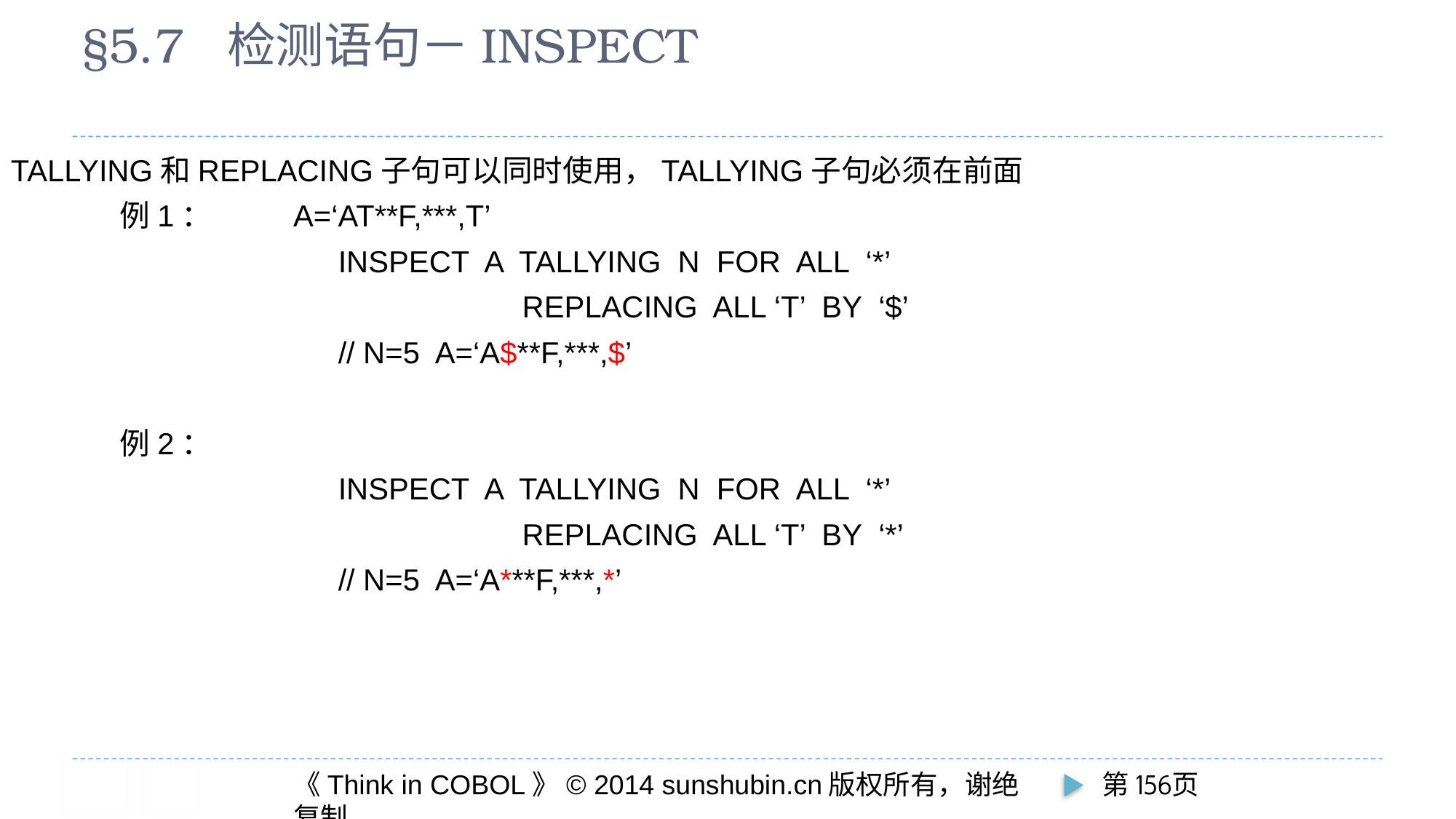

# §5.7  检测语句－INSPECT
TALLYING和REPLACING子句可以同时使用，TALLYING子句必须在前面
	例1：           A=‘AT**F,***,T’
			INSPECT  A  TALLYING  N  FOR  ALL  ‘*’
			                      REPLACING  ALL ‘T’  BY  ‘$’
			// N=5  A=‘A$**F,***,$’

	例2：
			INSPECT  A  TALLYING  N  FOR  ALL  ‘*’
			                      REPLACING  ALL ‘T’  BY  ‘*’
			// N=5  A=‘A***F,***,*’